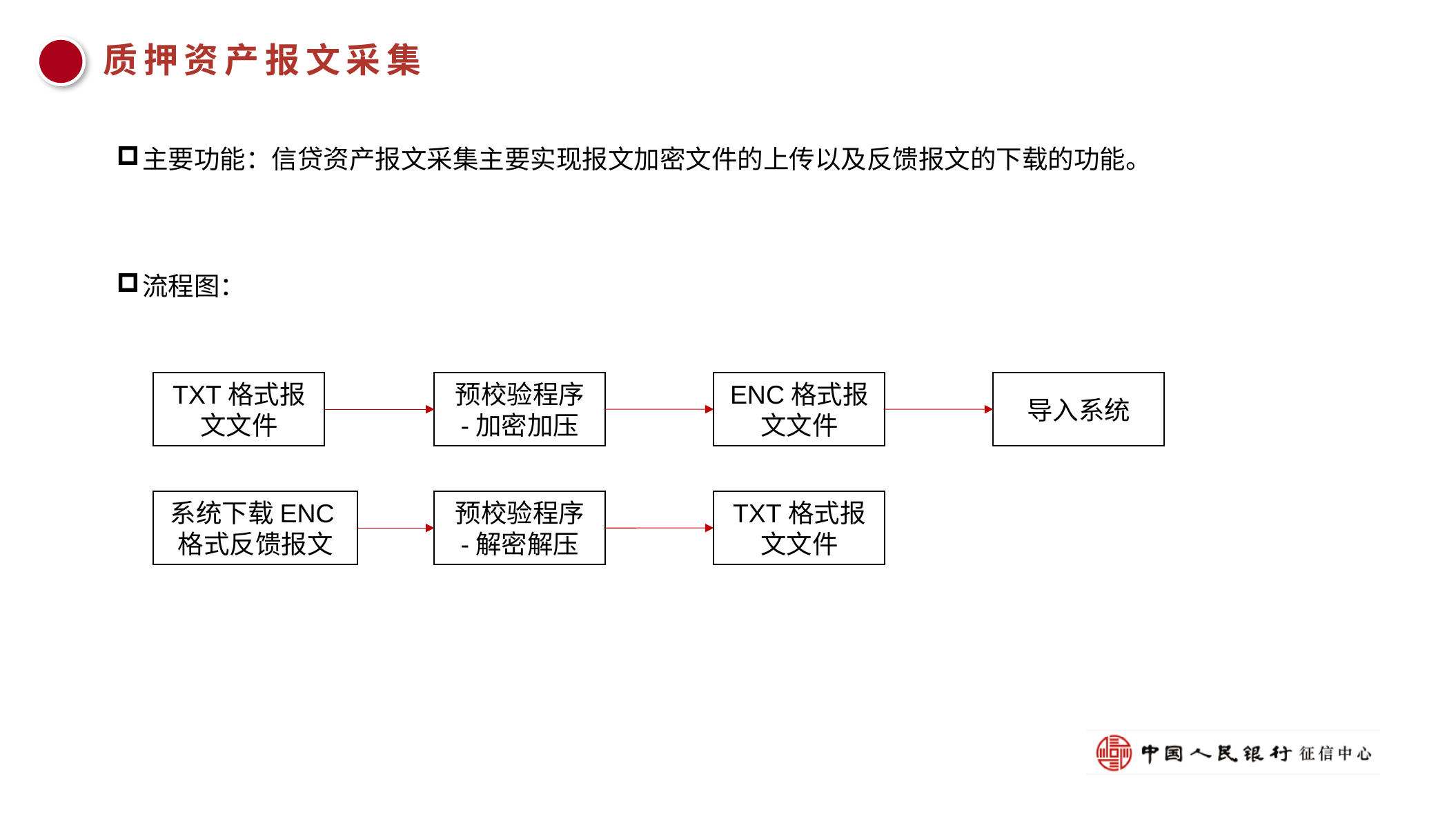

质押资产报文采集

主要功能：信贷资产报文采集主要实现报文加密文件的上传以及反馈报文的下载的功能。

流程图：

TXT格式报文文件
预校验程序
-加密加压
ENC格式报文文件
导入系统
系统下载ENC格式反馈报文
预校验程序
-解密解压
TXT格式报文文件